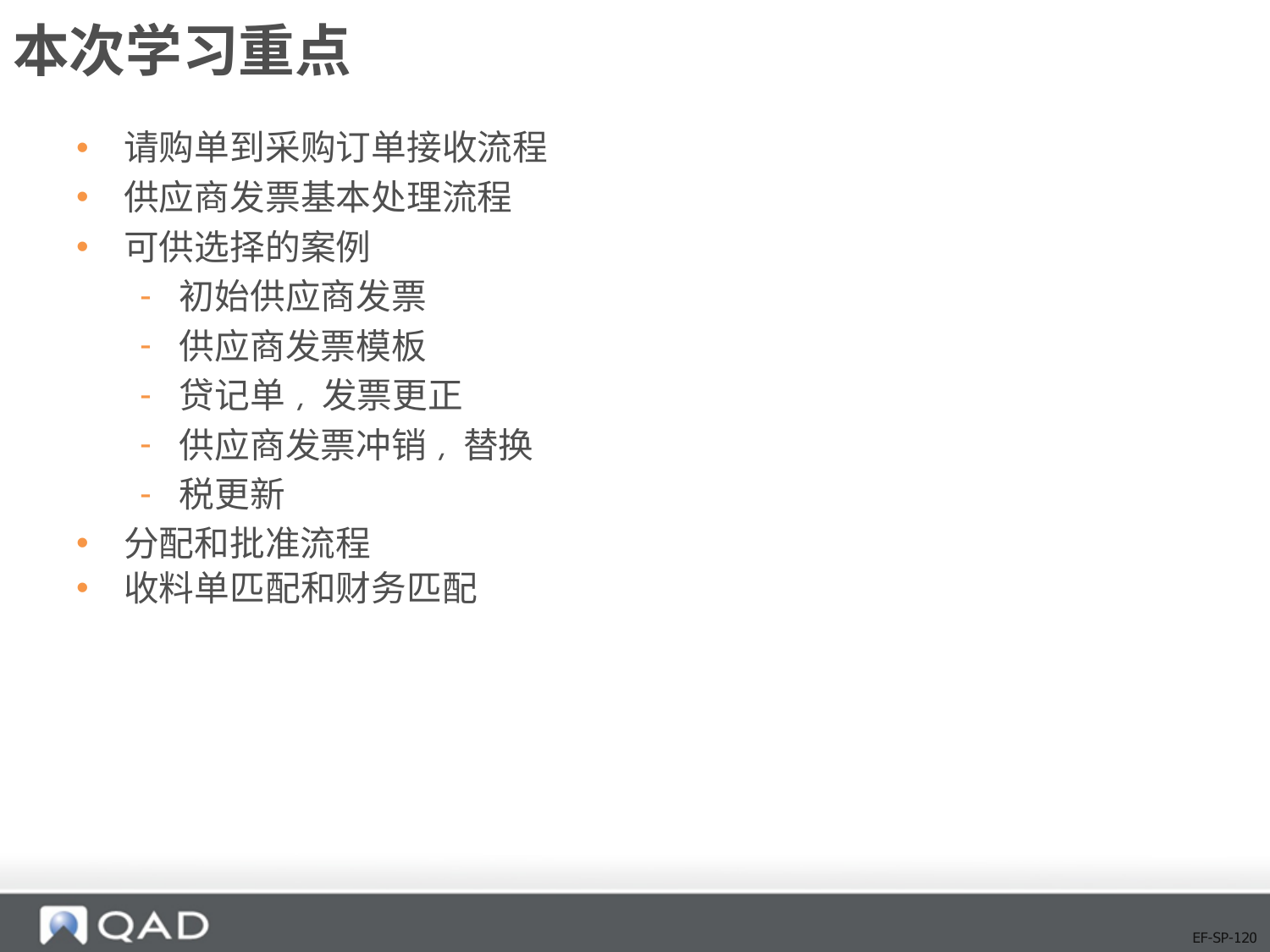

# 本次学习重点
请购单到采购订单接收流程
供应商发票基本处理流程
可供选择的案例
初始供应商发票
供应商发票模板
贷记单, 发票更正
供应商发票冲销, 替换
税更新
分配和批准流程
收料单匹配和财务匹配
EF-SP-120